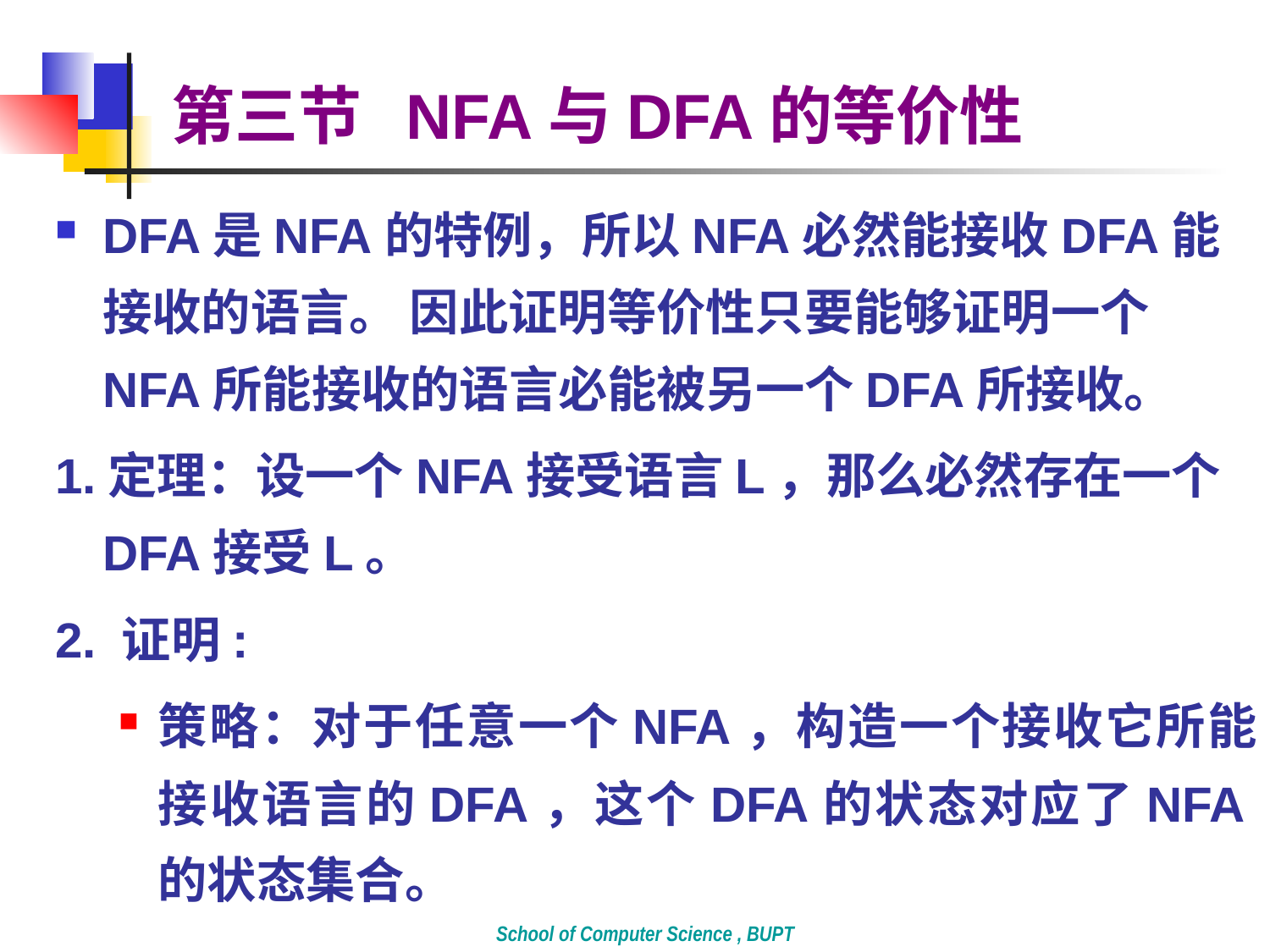

# 第三节  NFA与DFA的等价性
DFA是NFA的特例，所以NFA必然能接收DFA能接收的语言。 因此证明等价性只要能够证明一个NFA所能接收的语言必能被另一个DFA所接收。
1.定理：设一个NFA接受语言L，那么必然存在一个DFA接受L。
2. 证明:
策略：对于任意一个NFA，构造一个接收它所能接收语言的DFA，这个DFA的状态对应了NFA的状态集合。

School of Computer Science , BUPT
33